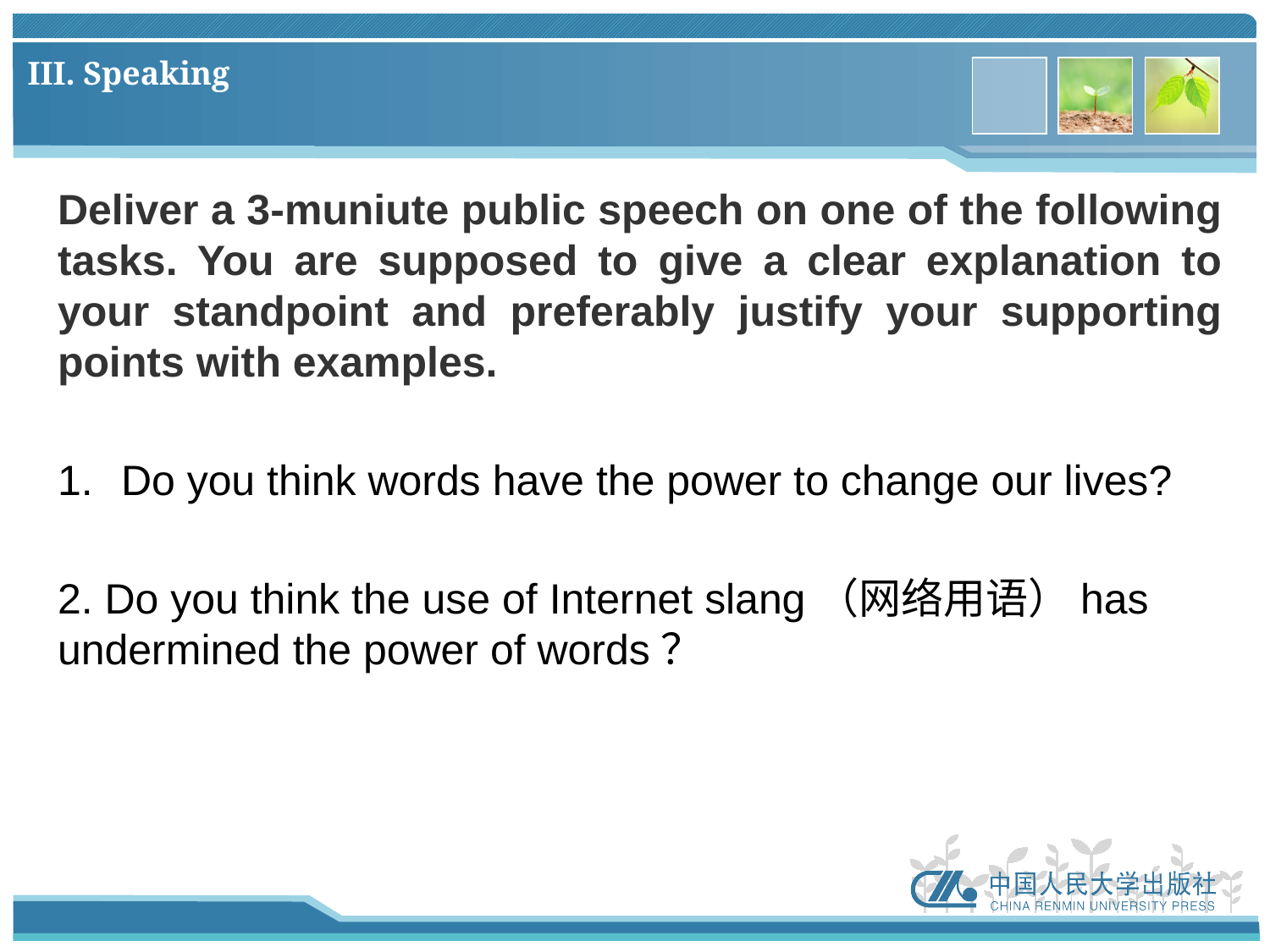

# III. Speaking
Deliver a 3-muniute public speech on one of the following tasks. You are supposed to give a clear explanation to your standpoint and preferably justify your supporting points with examples.

Do you think words have the power to change our lives?

2. Do you think the use of Internet slang（网络用语）has undermined the power of words？